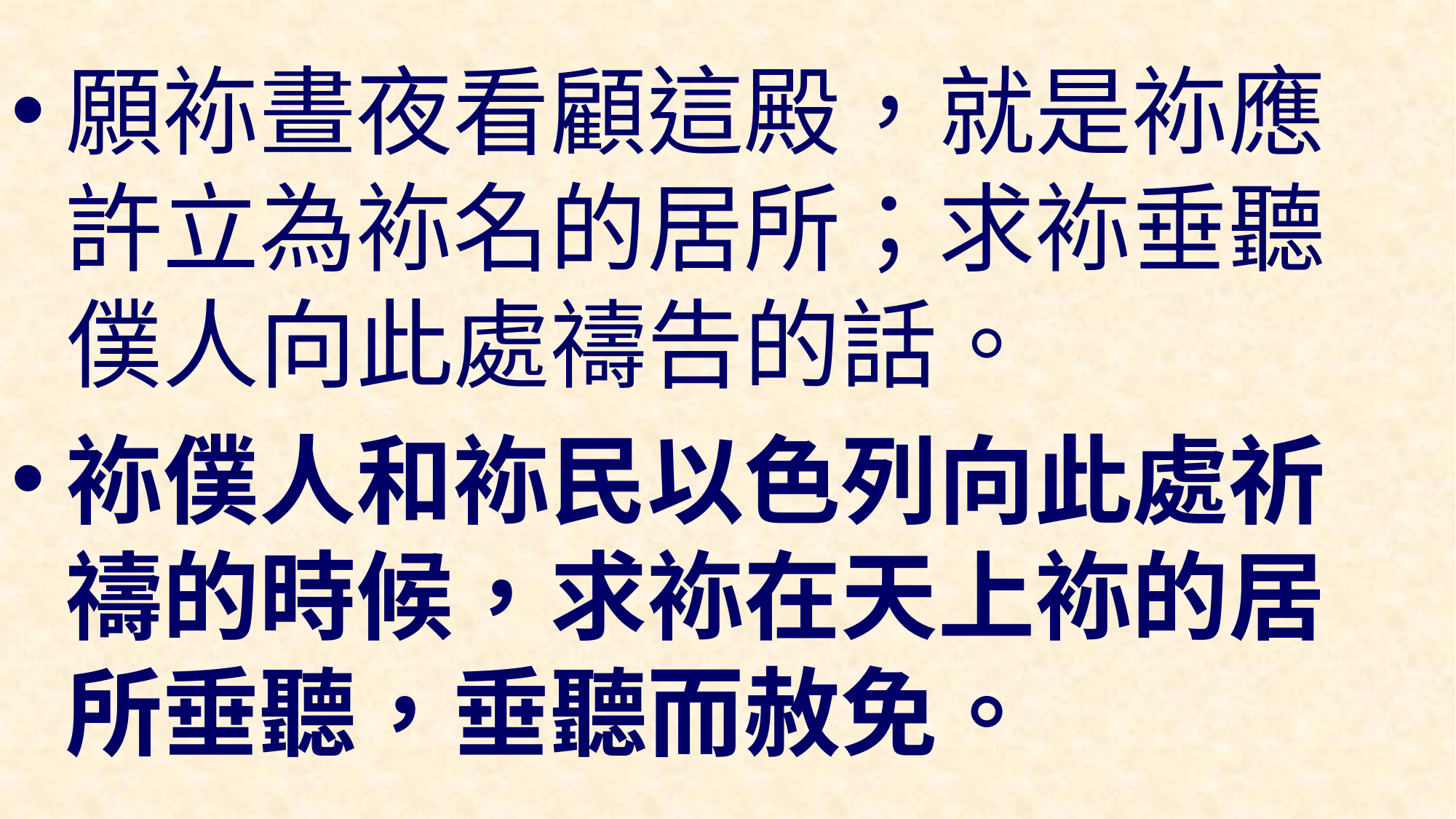

願袮晝夜看顧這殿，就是袮應許立為袮名的居所；求袮垂聽僕人向此處禱告的話。
袮僕人和袮民以色列向此處祈禱的時候，求袮在天上袮的居所垂聽，垂聽而赦免。